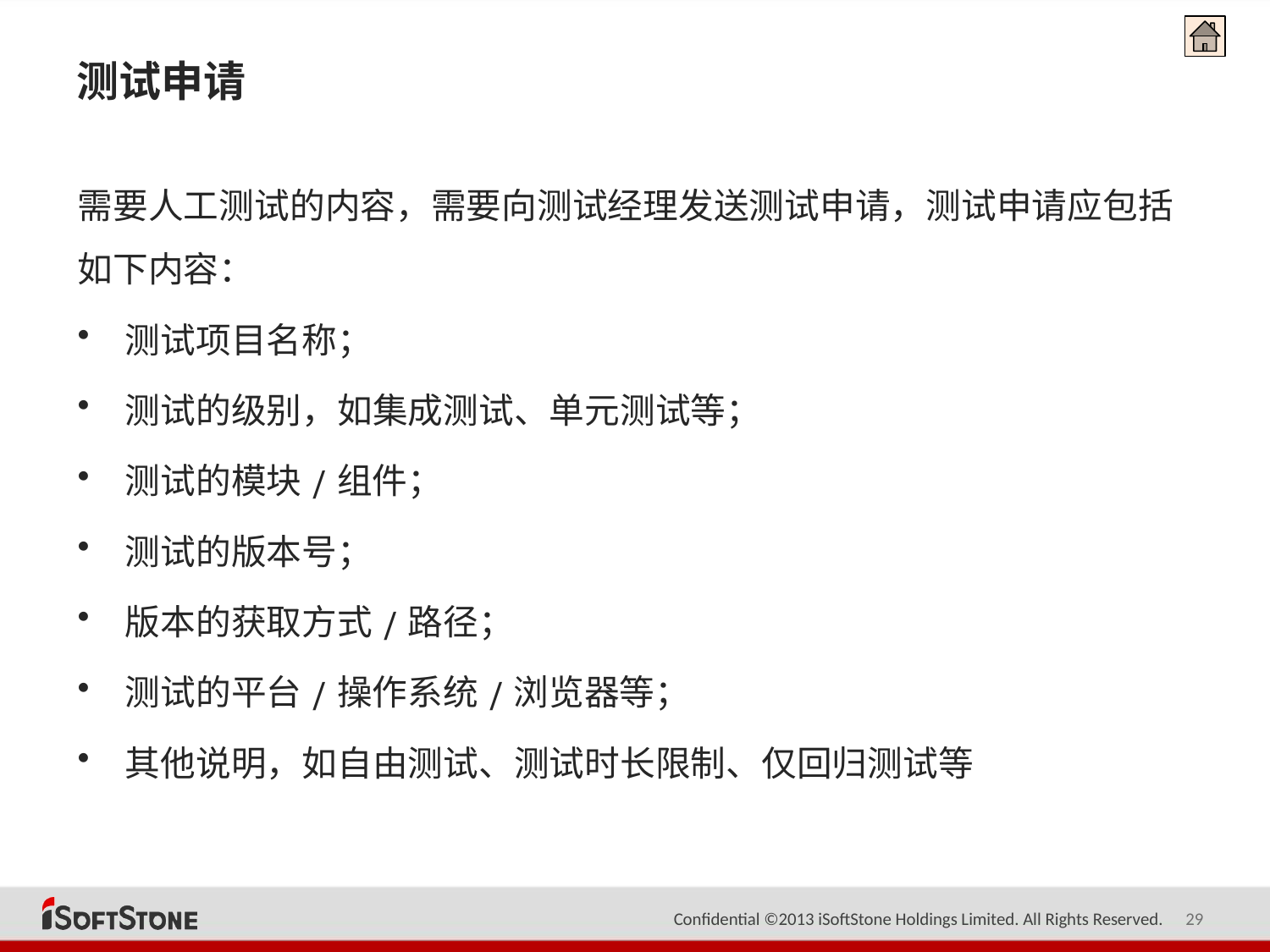

# 测试申请
需要人工测试的内容，需要向测试经理发送测试申请，测试申请应包括如下内容：
测试项目名称；
测试的级别，如集成测试、单元测试等；
测试的模块/组件；
测试的版本号；
版本的获取方式/路径；
测试的平台/操作系统/浏览器等；
其他说明，如自由测试、测试时长限制、仅回归测试等

29